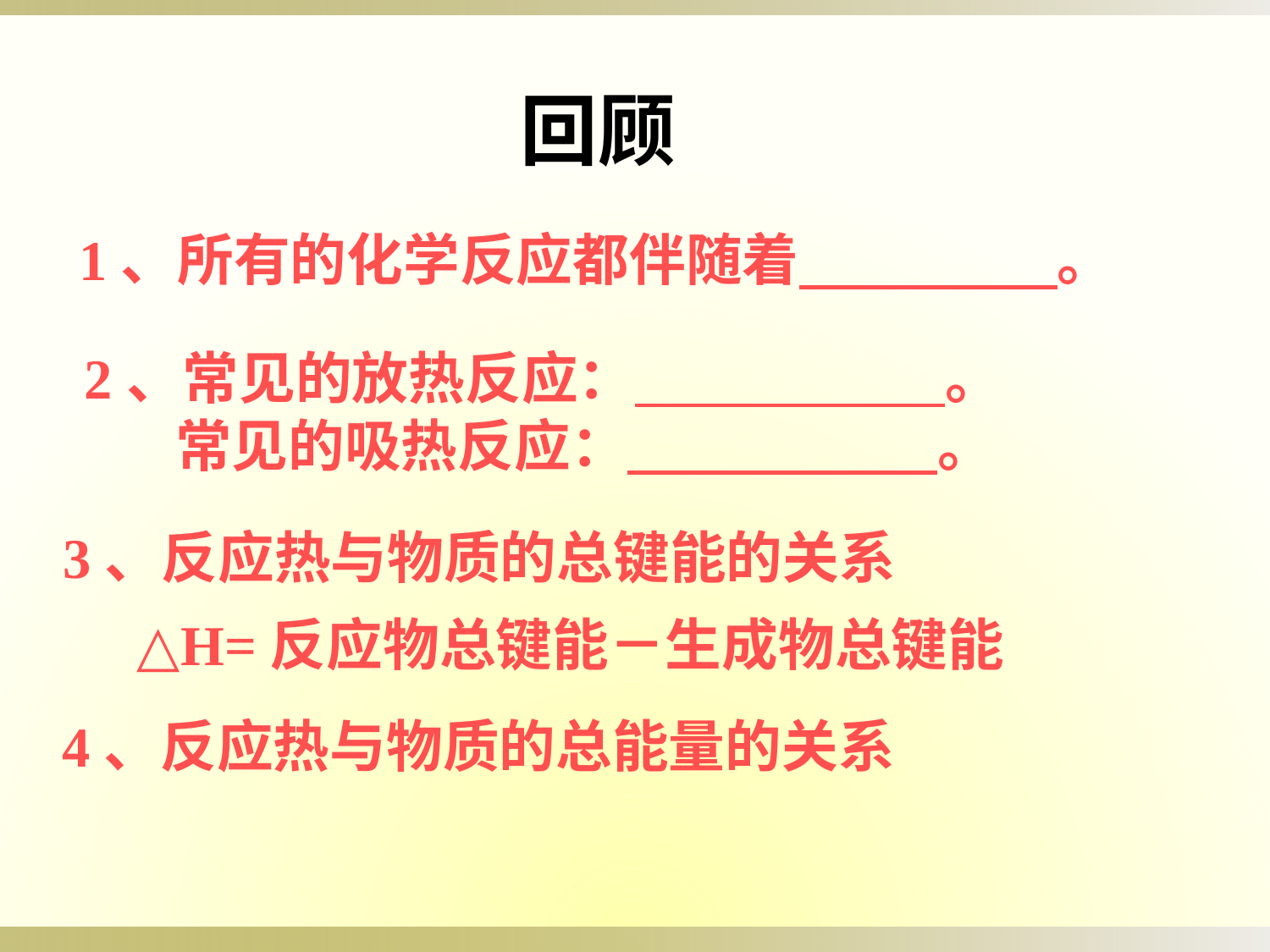

回顾
1、所有的化学反应都伴随着                    。
2、常见的放热反应：                        。
      常见的吸热反应：                        。
3、反应热与物质的总键能的关系
△H=反应物总键能－生成物总键能
4、反应热与物质的总能量的关系